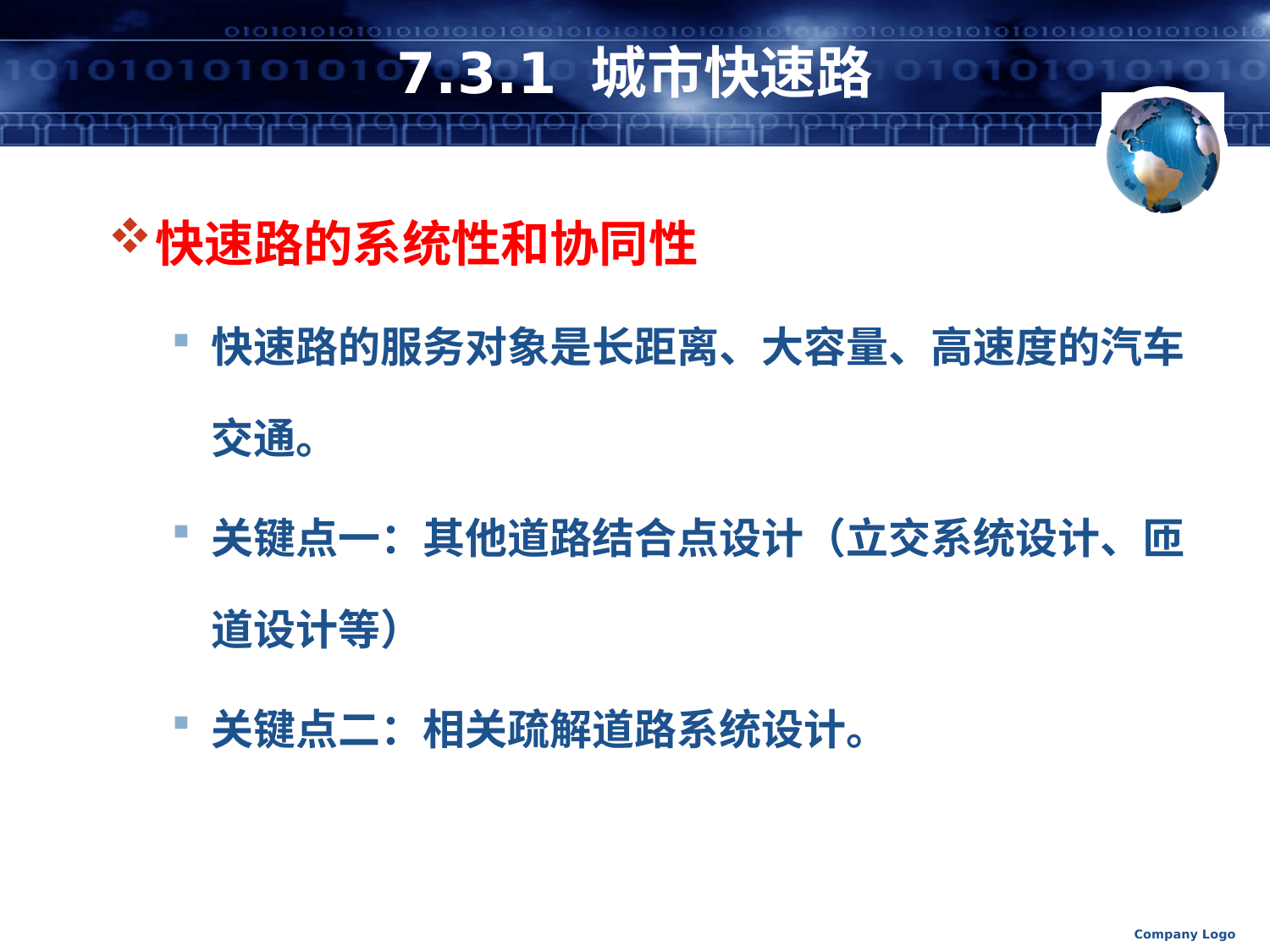

# 7.3.1 城市快速路
快速路的系统性和协同性
快速路的服务对象是长距离、大容量、高速度的汽车交通。
关键点一：其他道路结合点设计（立交系统设计、匝道设计等）
关键点二：相关疏解道路系统设计。
Company Logo